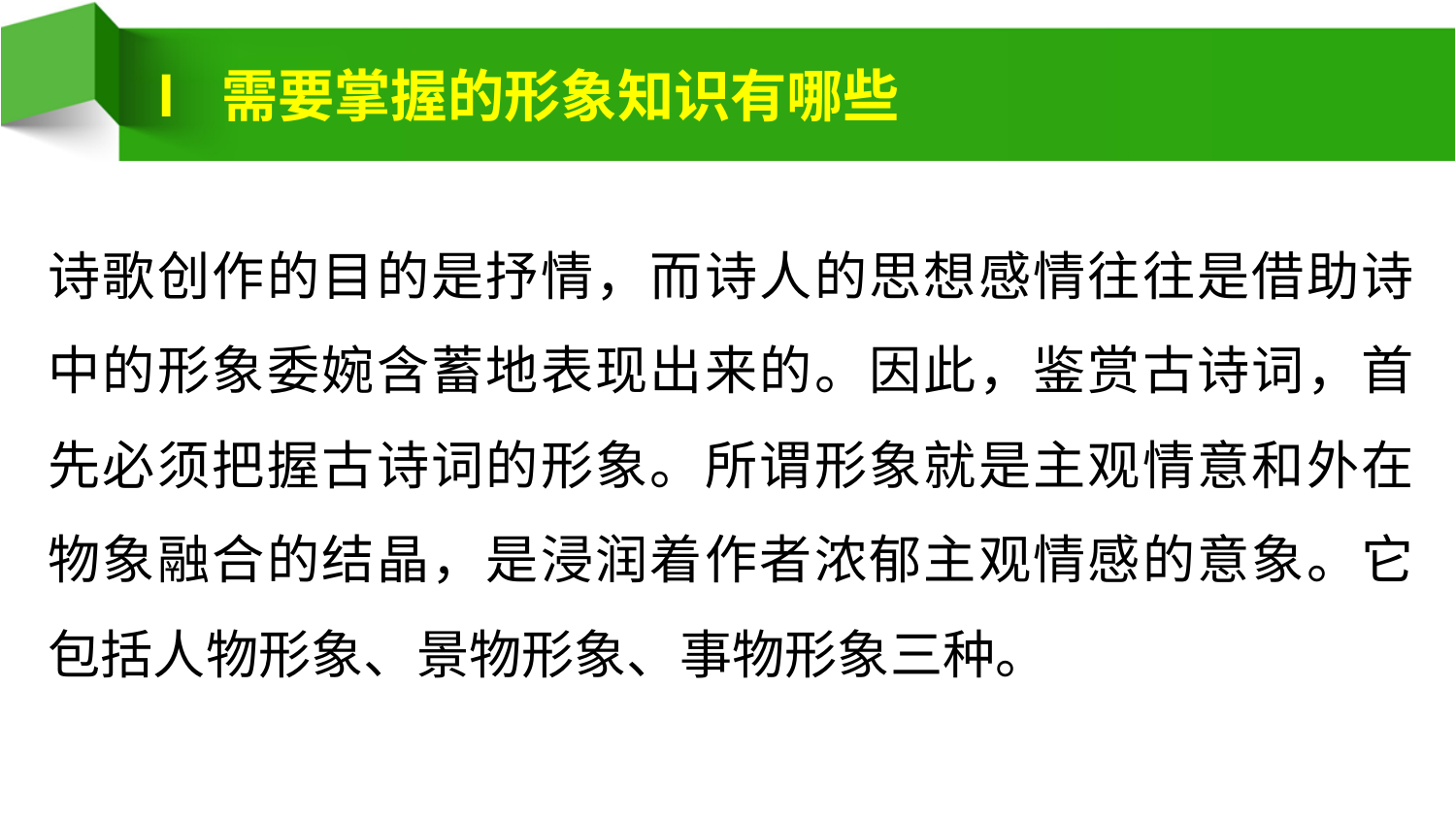

Ⅰ 需要掌握的形象知识有哪些
诗歌创作的目的是抒情，而诗人的思想感情往往是借助诗中的形象委婉含蓄地表现出来的。因此，鉴赏古诗词，首先必须把握古诗词的形象。所谓形象就是主观情意和外在物象融合的结晶，是浸润着作者浓郁主观情感的意象。它包括人物形象、景物形象、事物形象三种。